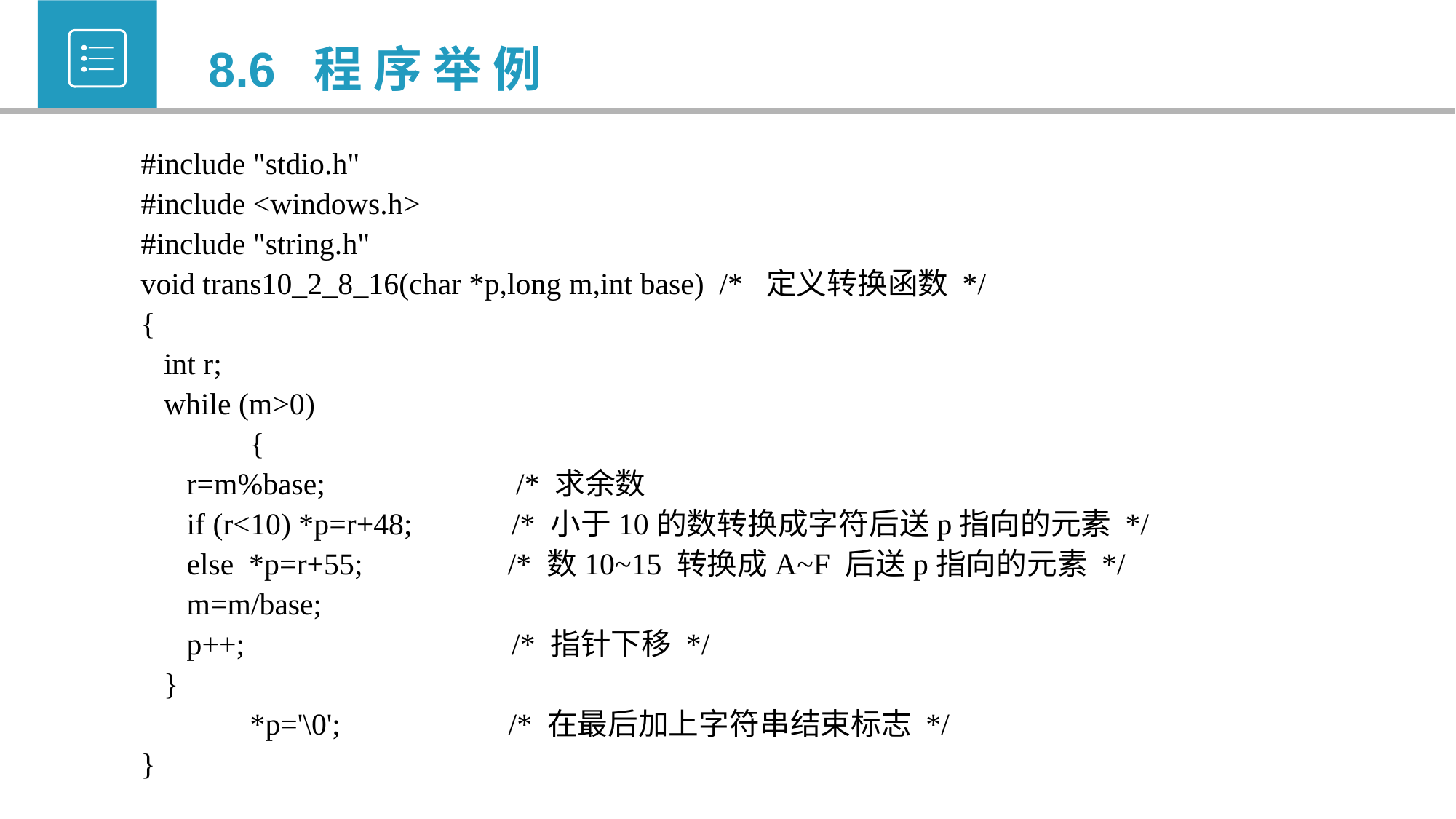

8.6  程 序 举 例
#include "stdio.h"
#include <windows.h>
#include "string.h"
void trans10_2_8_16(char *p,long m,int base)  /*  定义转换函数 */
{
   int r;
   while (m>0)
	{
      r=m%base;                         /* 求余数
      if (r<10) *p=r+48;             /* 小于10的数转换成字符后送p指向的元素 */
      else  *p=r+55;                   /* 数10~15 转换成A~F 后送p指向的元素 */
      m=m/base;
      p++;                                   /* 指针下移 */
   }
	*p='\0';                      /* 在最后加上字符串结束标志 */
}